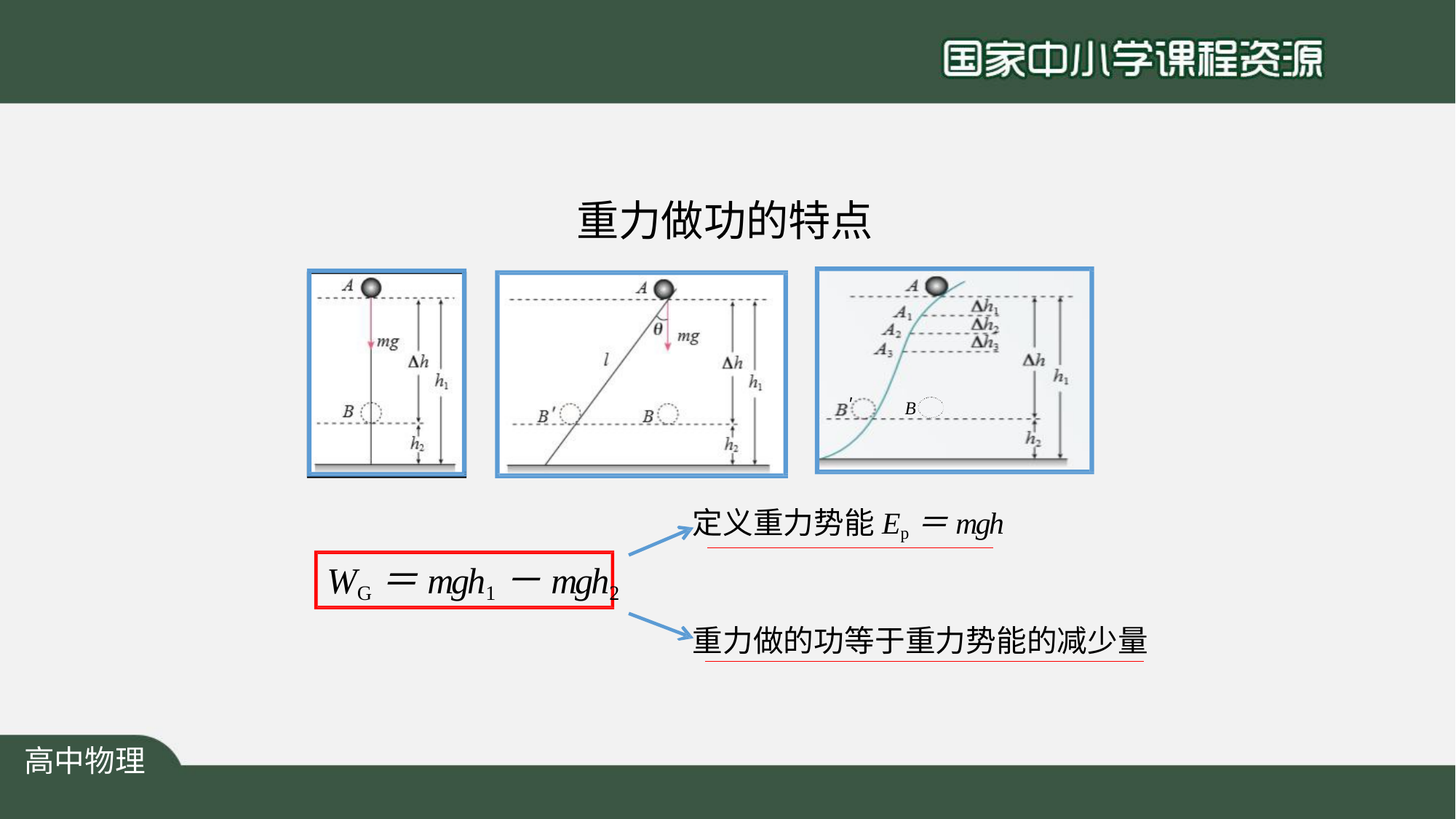

# 重力做功的特点

′
B

定义重力势能Ep＝mgh
WG＝mgh1－mgh2
重力做的功等于重力势能的减少量

高中物理